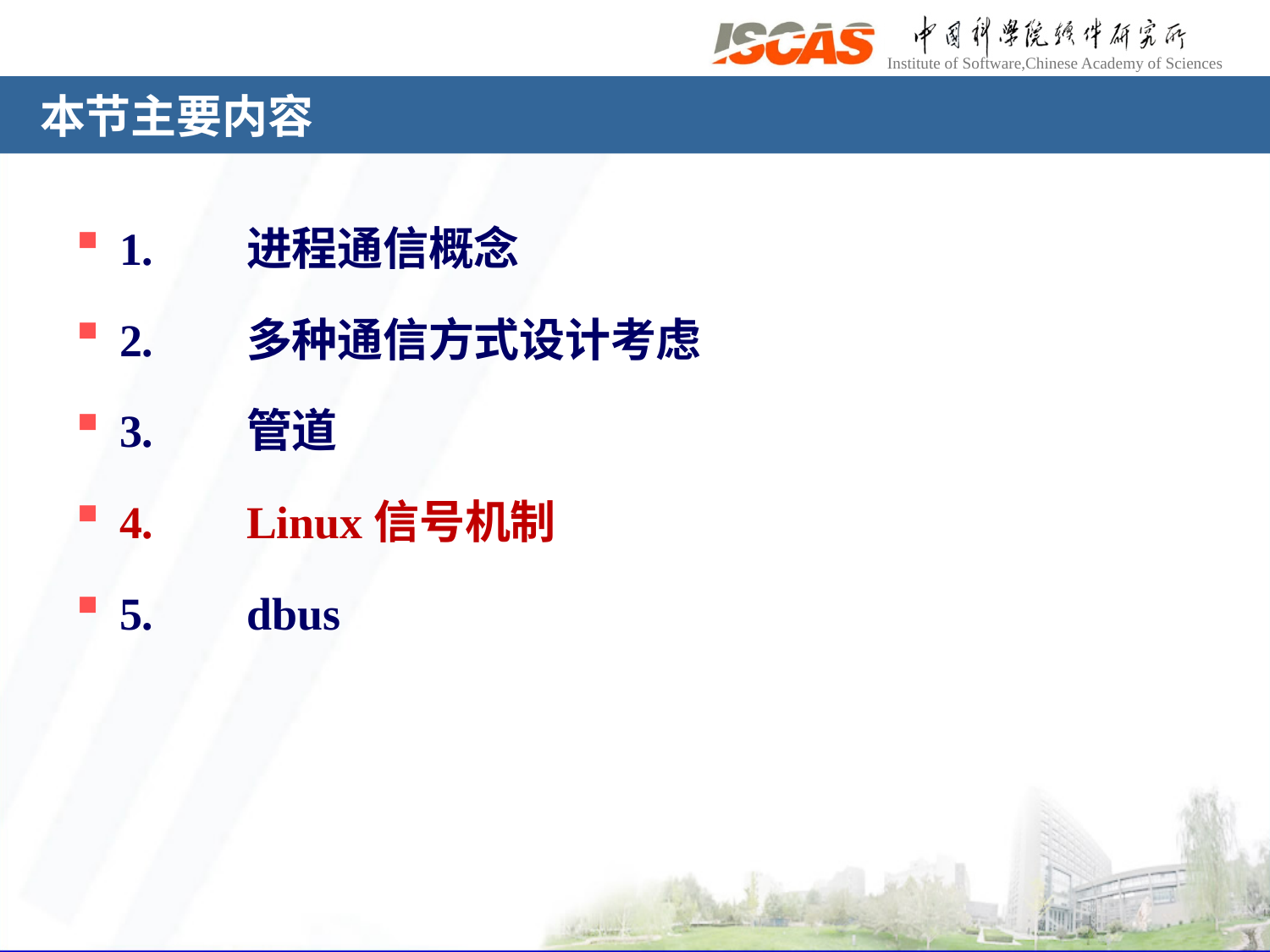

# 本节主要内容
1.	进程通信概念
2.	多种通信方式设计考虑
3.	管道
4.	Linux信号机制
5.	dbus